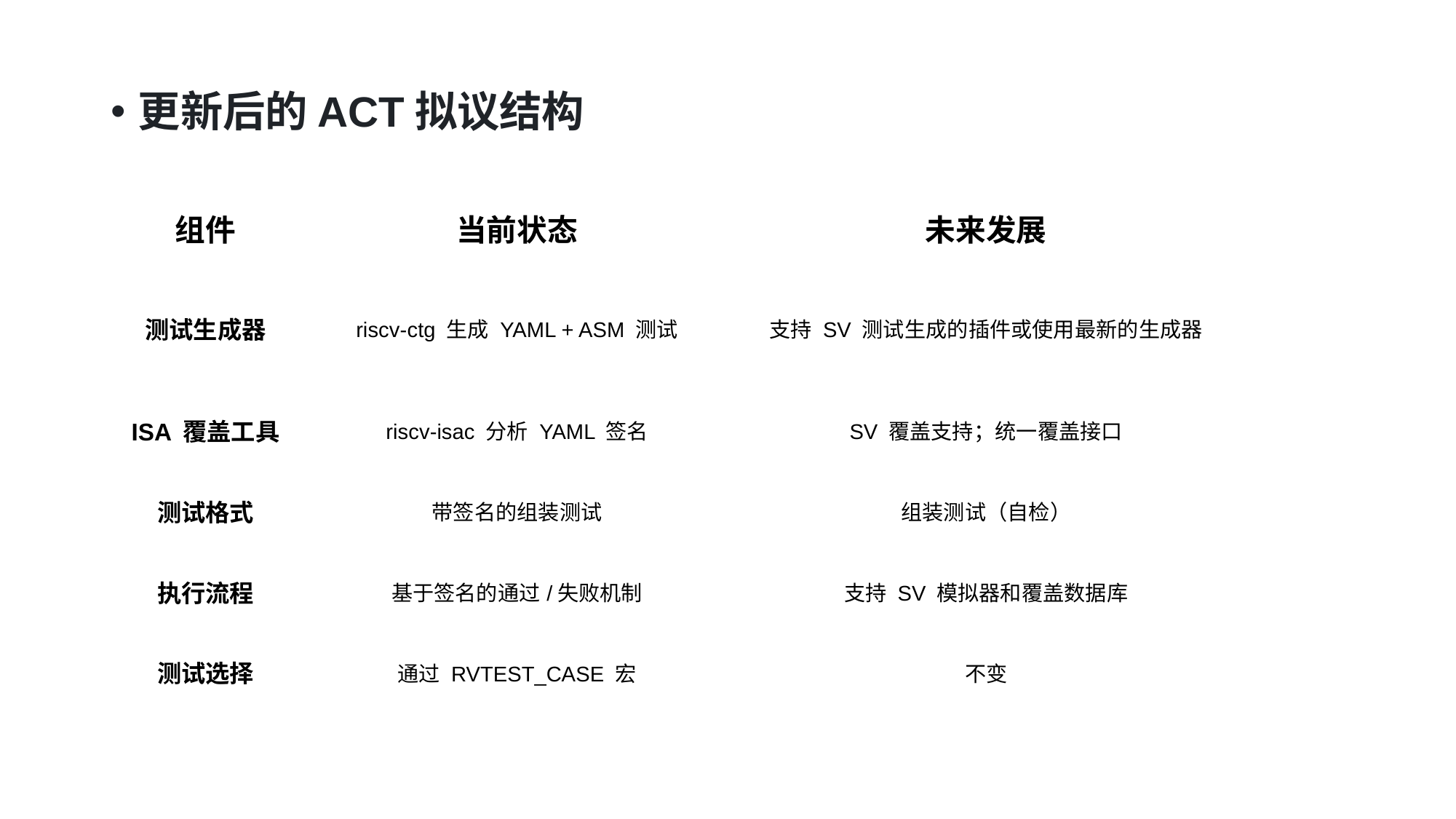

更新后的ACT拟议结构
| 组件 | 当前状态 | 未来发展 |
| --- | --- | --- |
| 测试生成器 | riscv-ctg 生成 YAML + ASM 测试 | 支持 SV 测试生成的插件或使用最新的生成器 |
| ISA 覆盖工具 | riscv-isac 分析 YAML 签名 | SV 覆盖支持；统一覆盖接口 |
| 测试格式 | 带签名的组装测试 | 组装测试（自检） |
| 执行流程 | 基于签名的通过/失败机制 | 支持 SV 模拟器和覆盖数据库 |
| 测试选择 | 通过 RVTEST\_CASE 宏 | 不变 |